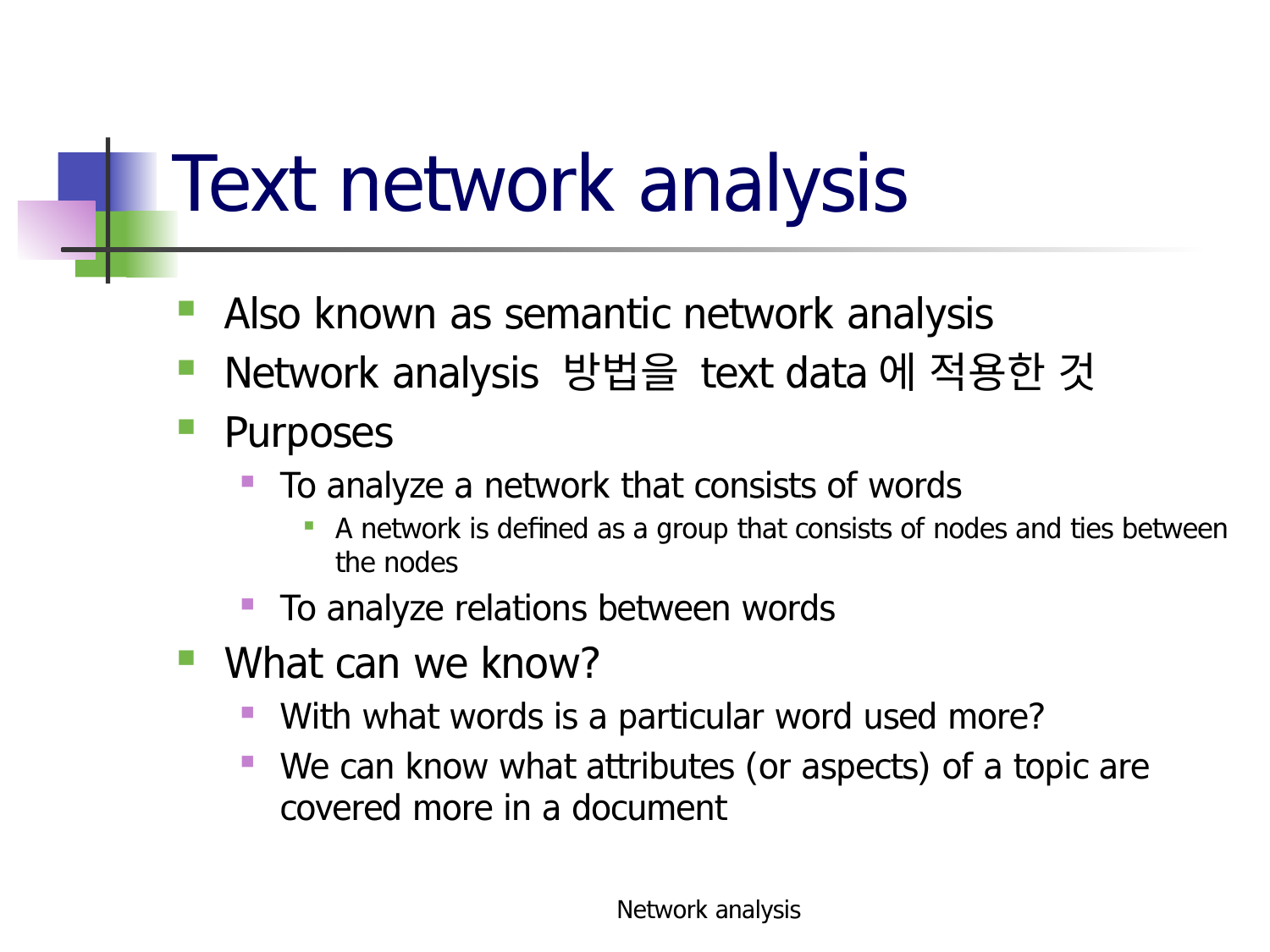

# Text network analysis
Also known as semantic network analysis
Network analysis 방법을 text data에 적용한 것
Purposes
To analyze a network that consists of words
A network is defined as a group that consists of nodes and ties between the nodes
To analyze relations between words
What can we know?
With what words is a particular word used more?
We can know what attributes (or aspects) of a topic are covered more in a document
Network analysis